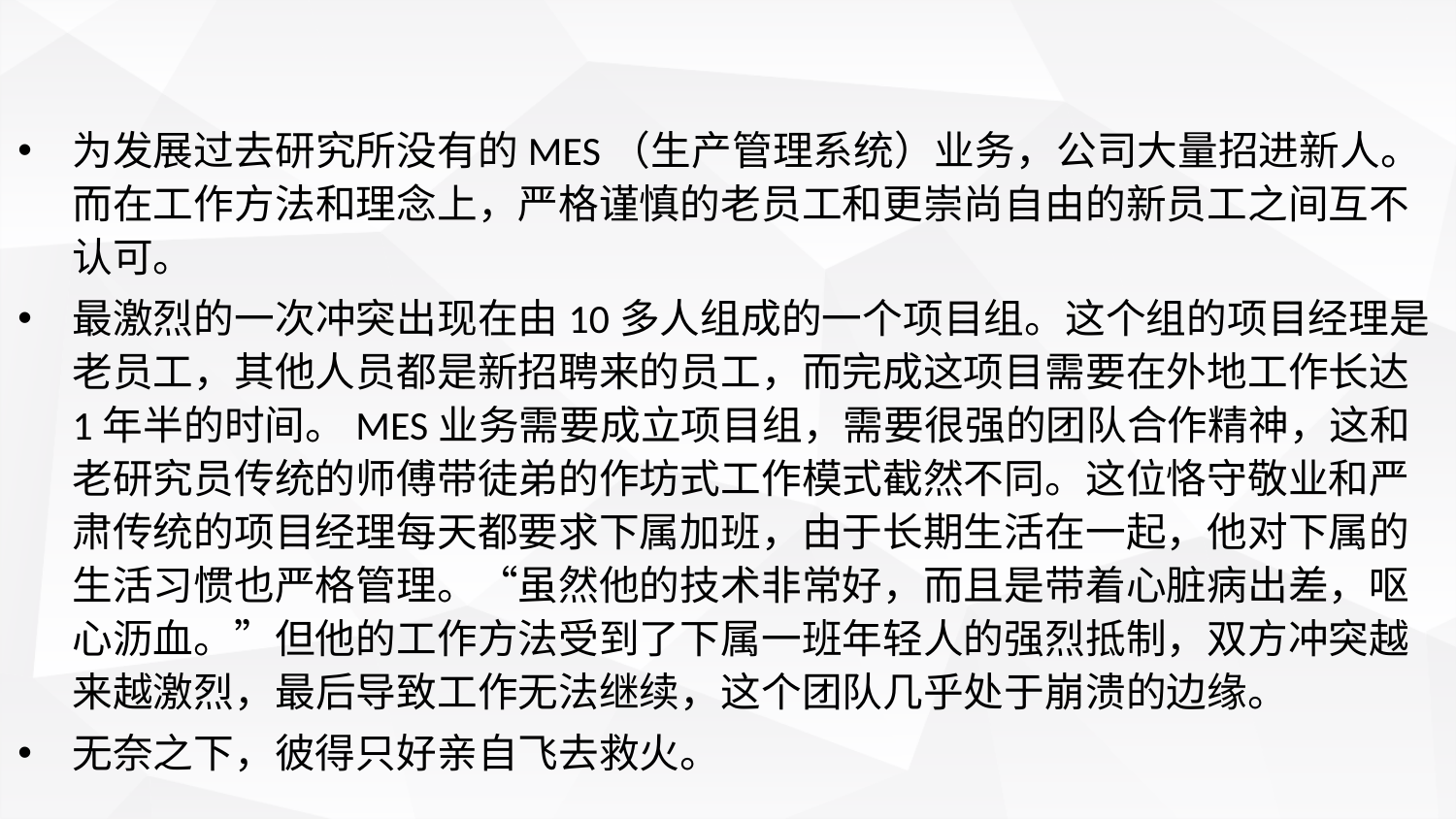

#
为发展过去研究所没有的MES（生产管理系统）业务，公司大量招进新人。而在工作方法和理念上，严格谨慎的老员工和更崇尚自由的新员工之间互不认可。
最激烈的一次冲突出现在由10多人组成的一个项目组。这个组的项目经理是老员工，其他人员都是新招聘来的员工，而完成这项目需要在外地工作长达1年半的时间。MES业务需要成立项目组，需要很强的团队合作精神，这和老研究员传统的师傅带徒弟的作坊式工作模式截然不同。这位恪守敬业和严肃传统的项目经理每天都要求下属加班，由于长期生活在一起，他对下属的生活习惯也严格管理。“虽然他的技术非常好，而且是带着心脏病出差，呕心沥血。”但他的工作方法受到了下属一班年轻人的强烈抵制，双方冲突越来越激烈，最后导致工作无法继续，这个团队几乎处于崩溃的边缘。
无奈之下，彼得只好亲自飞去救火。
22